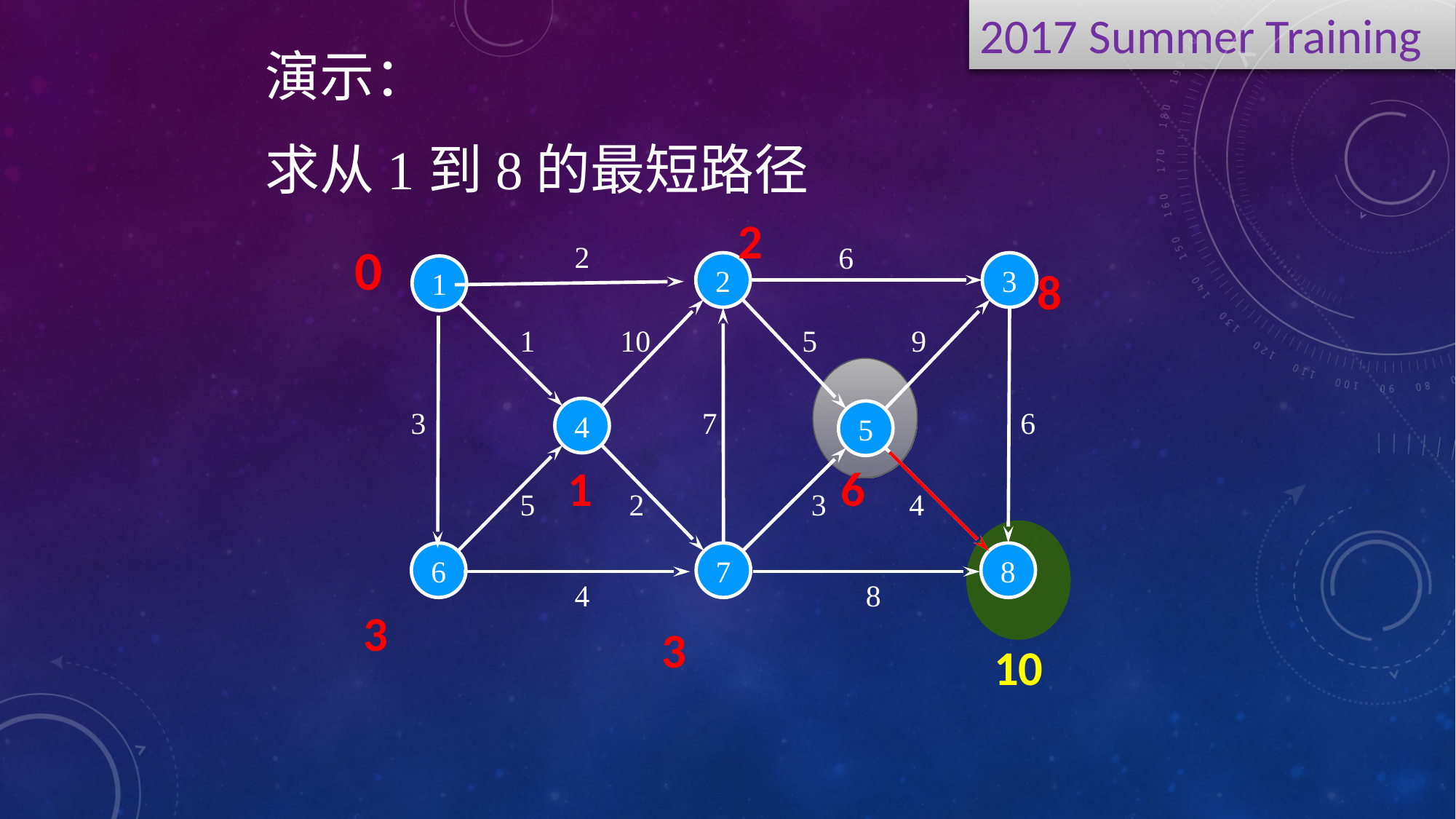

演示：
求从1到8的最短路径
2
0
2
6
2
3
1
8
1
10
5
9

4
3
7
6
5
1
6
5
2
3
4

6
7
8
4
8
3
3
10